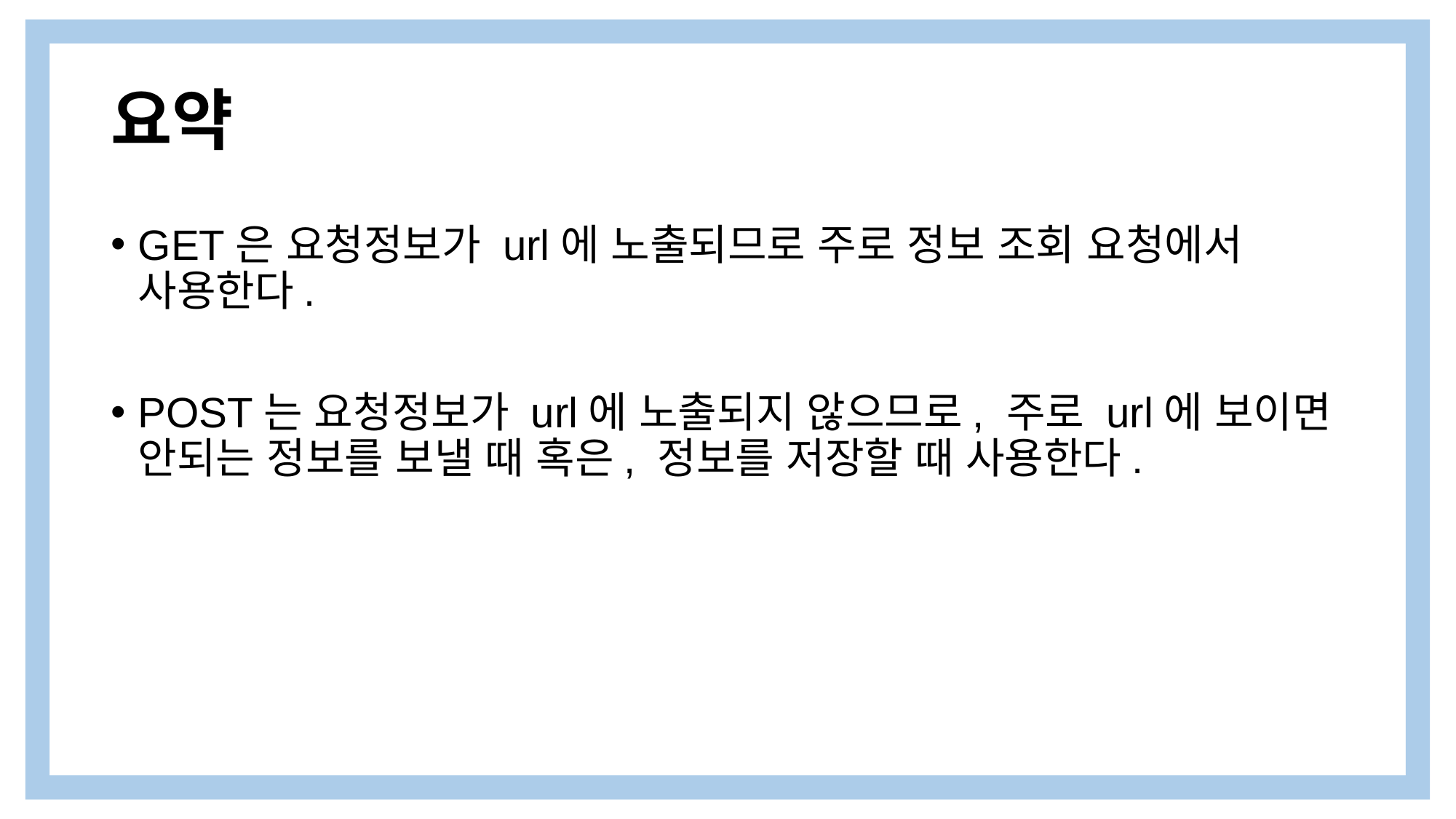

# 요약
GET은 요청정보가 url에 노출되므로 주로 정보 조회 요청에서 사용한다.

POST는 요청정보가 url에 노출되지 않으므로, 주로 url에 보이면 안되는 정보를 보낼 때 혹은, 정보를 저장할 때 사용한다.